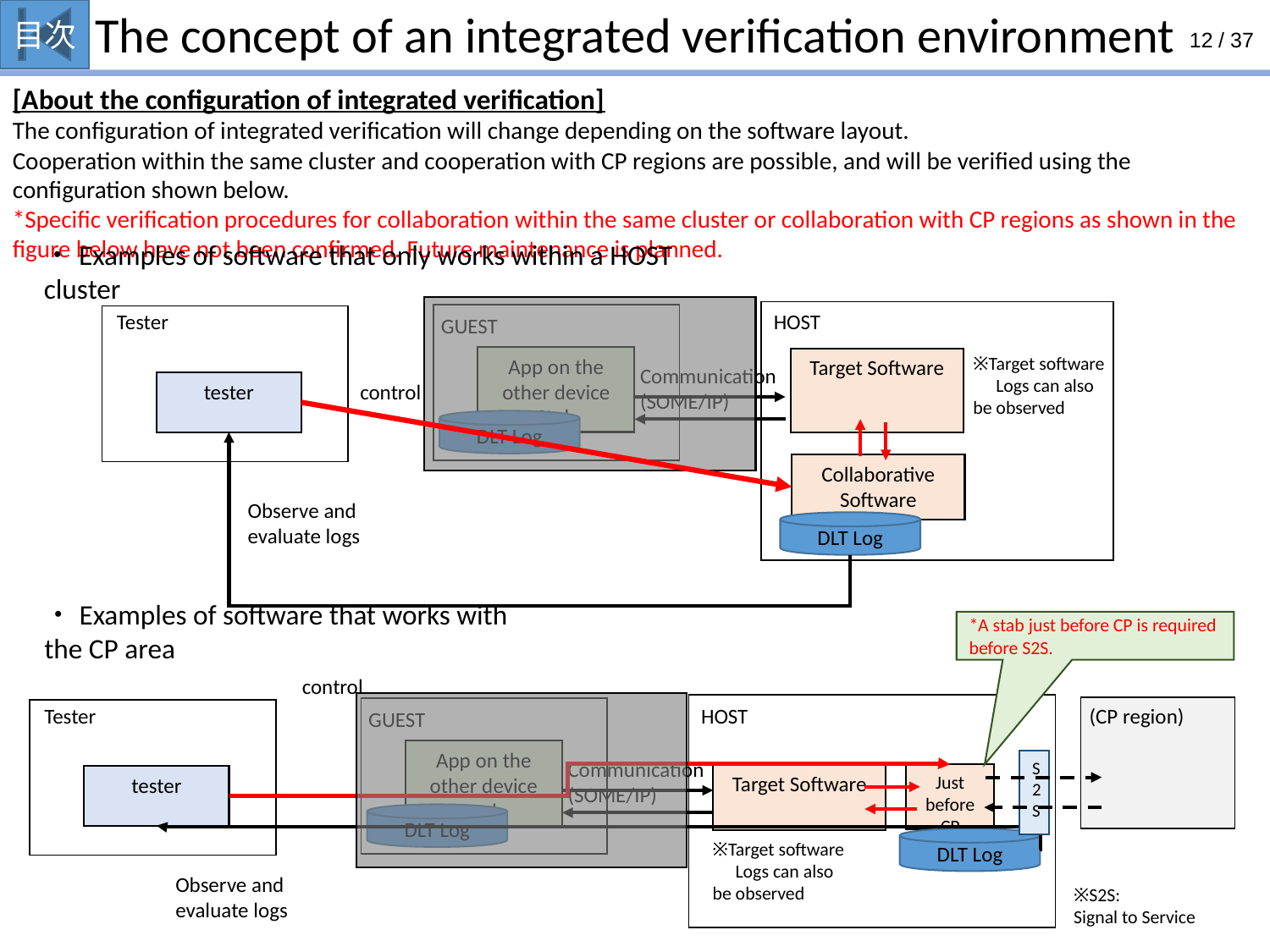

# The concept of an integrated verification environment
[About the configuration of integrated verification]
The configuration of integrated verification will change depending on the software layout.
Cooperation within the same cluster and cooperation with CP regions are possible, and will be verified using the configuration shown below.
*Specific verification procedures for collaboration within the same cluster or collaboration with CP regions as shown in the figure below have not been confirmed. Future maintenance is planned.
・Examples of software that only works within a HOST cluster

Tester
HOST

GUEST
※Target software
　Logs can also be observed
App on the other device
Stub
Target Software
Communication (SOME/IP)
control
tester
DLT Log
Collaborative Software
(stub)
Observe and evaluate logs
DLT Log
・Examples of software that works with the CP area
*A stab just before CP is required before S2S.
control

(CP region)
Tester
HOST

GUEST
App on the other device
Stub
Communication (SOME/IP)
S2S
Just before CP
stub
Target Software
tester
DLT Log
DLT Log
※Target software
　Logs can also be observed
Observe and evaluate logs
※S2S:
Signal to Service